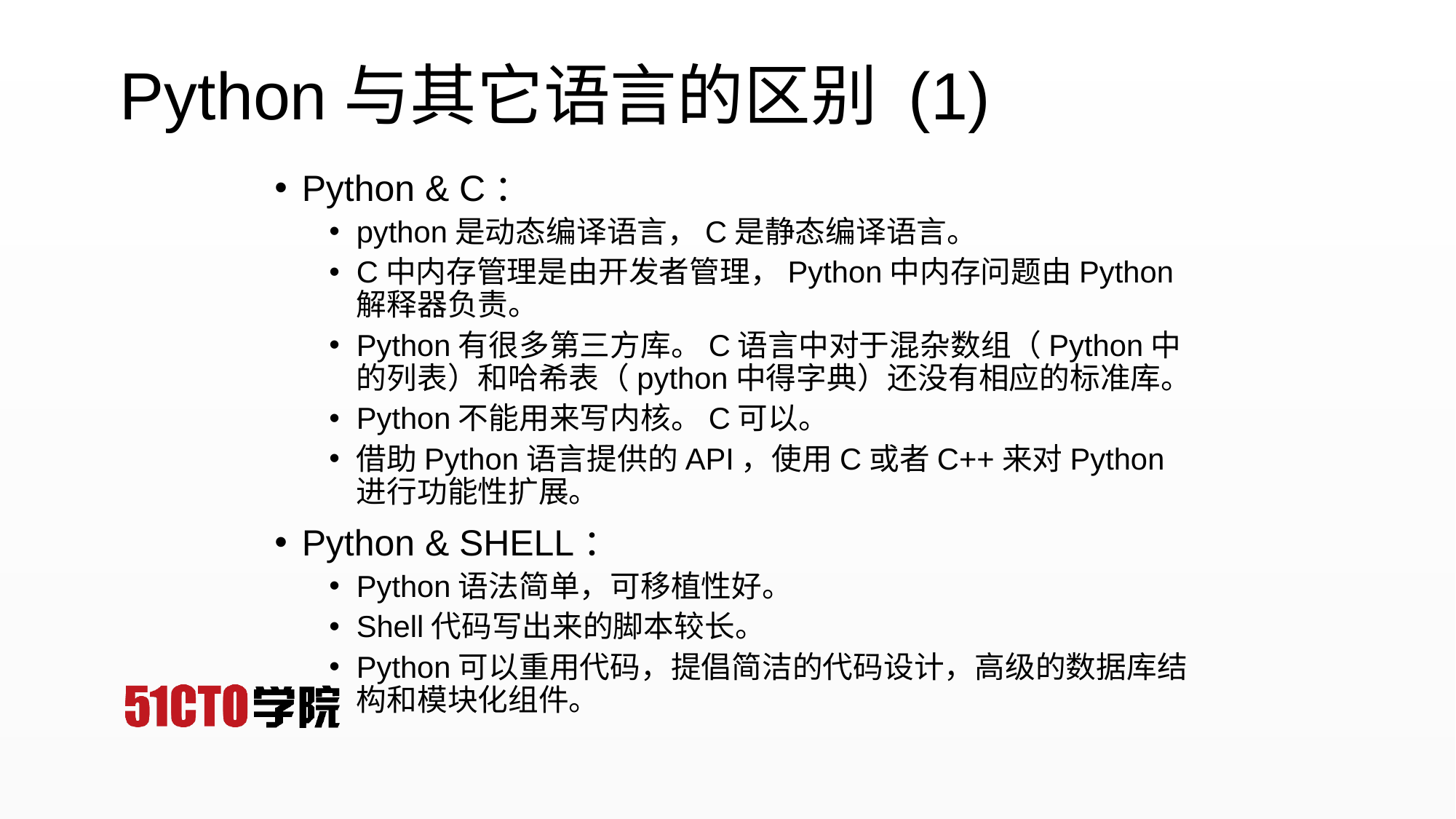

# Python与其它语言的区别 (1)
Python & C：
python是动态编译语言，C是静态编译语言。
C中内存管理是由开发者管理，Python中内存问题由Python解释器负责。
Python有很多第三方库。C语言中对于混杂数组（Python中的列表）和哈希表（python中得字典）还没有相应的标准库。
Python不能用来写内核。C可以。
借助Python语言提供的API，使用C或者C++来对Python进行功能性扩展。
Python & SHELL：
Python语法简单，可移植性好。
Shell代码写出来的脚本较长。
Python可以重用代码，提倡简洁的代码设计，高级的数据库结构和模块化组件。